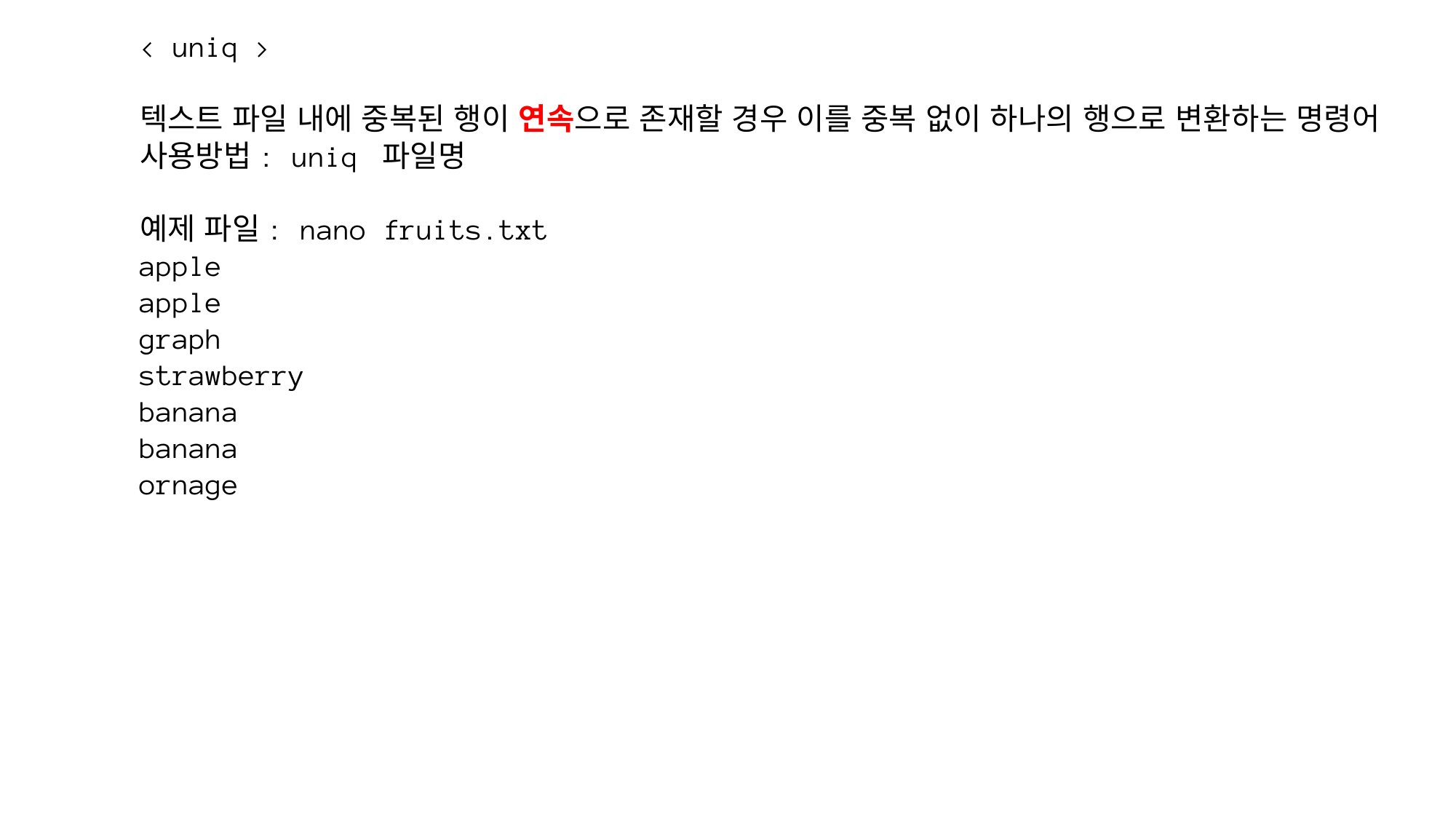

< uniq >

텍스트 파일 내에 중복된 행이 연속으로 존재할 경우 이를 중복 없이 하나의 행으로 변환하는 명령어
사용방법: uniq 파일명

예제 파일: nano fruits.txt
apple
apple
graph
strawberry
banana
banana
ornage